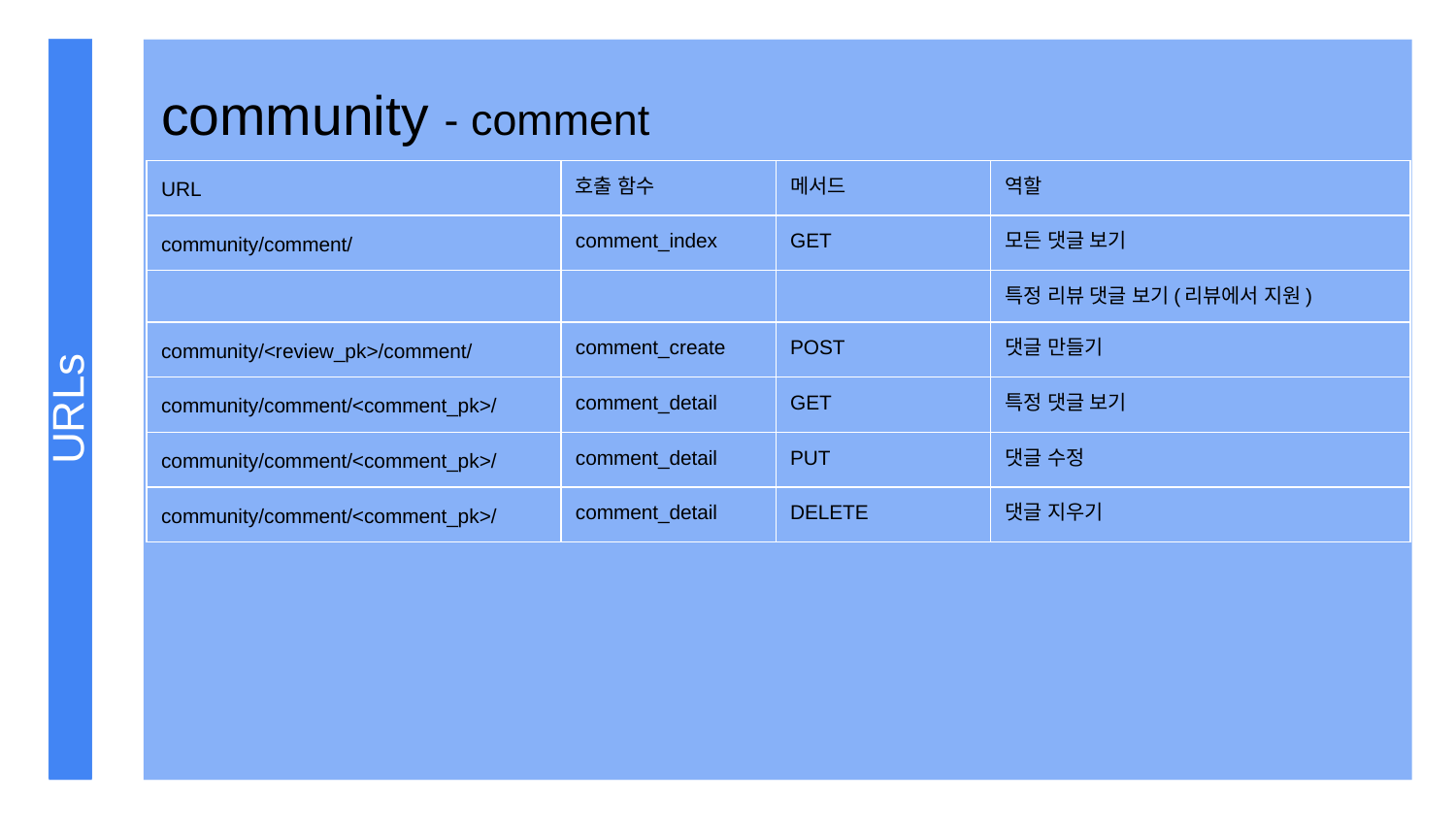

community - comment
| URL | 호출 함수 | 메서드 | 역할 |
| --- | --- | --- | --- |
| community/comment/ | comment\_index | GET | 모든 댓글 보기 |
|  |  |  | 특정 리뷰 댓글 보기(리뷰에서 지원) |
| community/<review\_pk>/comment/ | comment\_create | POST | 댓글 만들기 |
| community/comment/<comment\_pk>/ | comment\_detail | GET | 특정 댓글 보기 |
| community/comment/<comment\_pk>/ | comment\_detail | PUT | 댓글 수정 |
| community/comment/<comment\_pk>/ | comment\_detail | DELETE | 댓글 지우기 |
# URLs